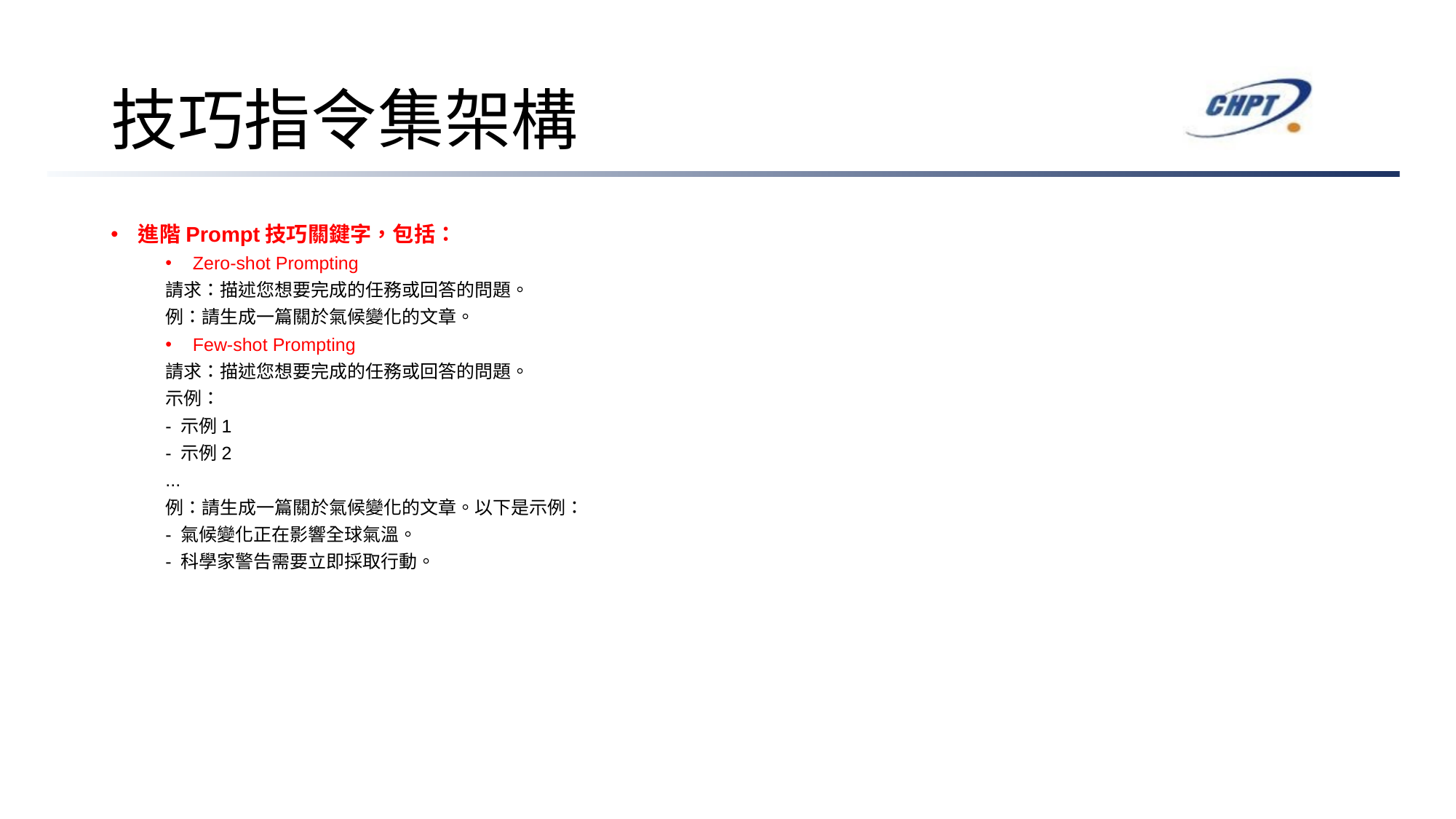

# 技巧指令集架構
進階Prompt技巧關鍵字，包括：
Zero-shot Prompting
請求：描述您想要完成的任務或回答的問題。
例：請生成一篇關於氣候變化的文章。
Few-shot Prompting
請求：描述您想要完成的任務或回答的問題。
示例：
- 示例1
- 示例2
...
例：請生成一篇關於氣候變化的文章。以下是示例：
- 氣候變化正在影響全球氣溫。
- 科學家警告需要立即採取行動。